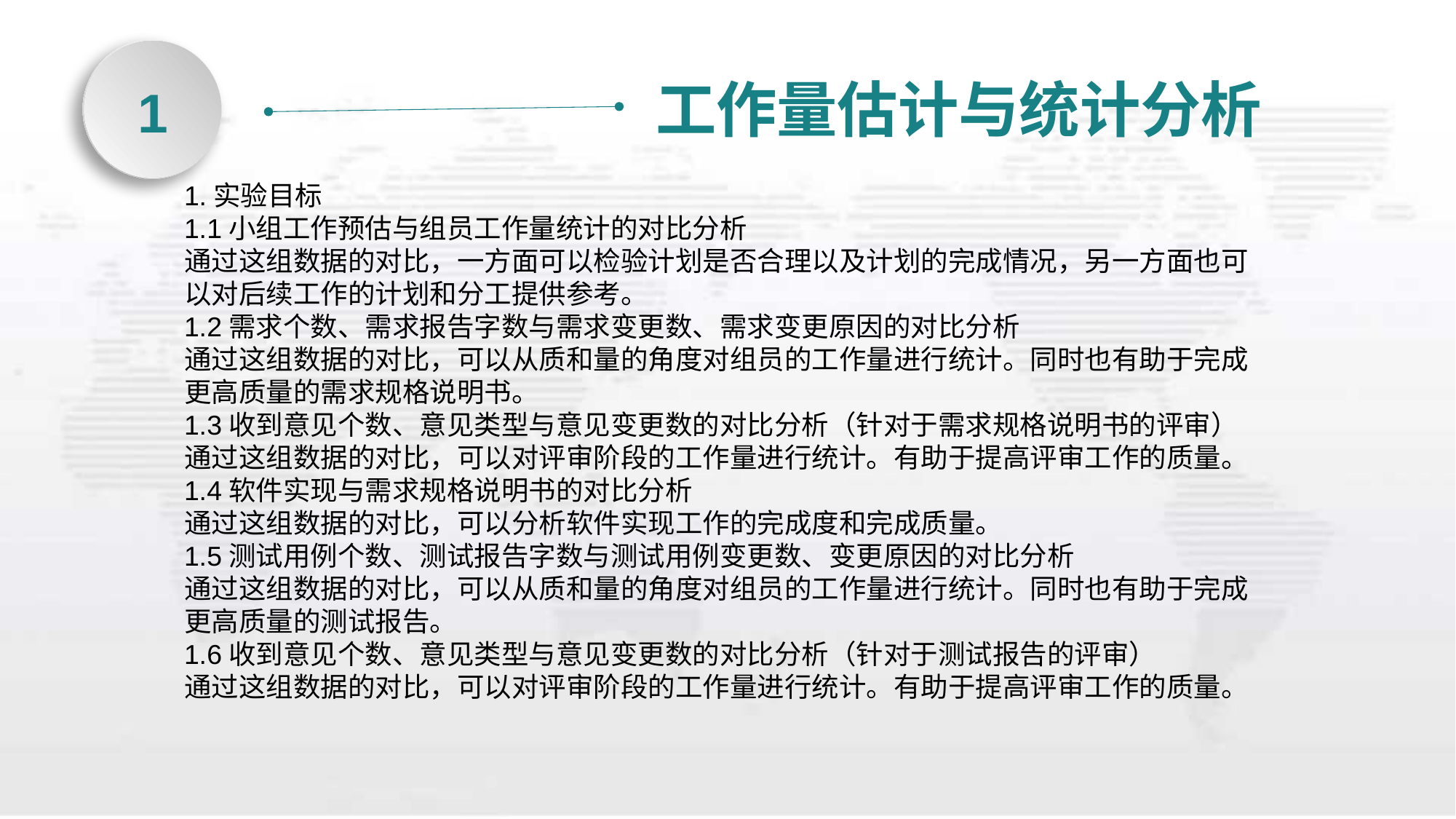

工作量估计与统计分析
1
1.实验目标
1.1小组工作预估与组员工作量统计的对比分析
通过这组数据的对比，一方面可以检验计划是否合理以及计划的完成情况，另一方面也可以对后续工作的计划和分工提供参考。
1.2需求个数、需求报告字数与需求变更数、需求变更原因的对比分析
通过这组数据的对比，可以从质和量的角度对组员的工作量进行统计。同时也有助于完成更高质量的需求规格说明书。
1.3收到意见个数、意见类型与意见变更数的对比分析（针对于需求规格说明书的评审）
通过这组数据的对比，可以对评审阶段的工作量进行统计。有助于提高评审工作的质量。
1.4软件实现与需求规格说明书的对比分析
通过这组数据的对比，可以分析软件实现工作的完成度和完成质量。
1.5测试用例个数、测试报告字数与测试用例变更数、变更原因的对比分析
通过这组数据的对比，可以从质和量的角度对组员的工作量进行统计。同时也有助于完成更高质量的测试报告。
1.6收到意见个数、意见类型与意见变更数的对比分析（针对于测试报告的评审）
通过这组数据的对比，可以对评审阶段的工作量进行统计。有助于提高评审工作的质量。